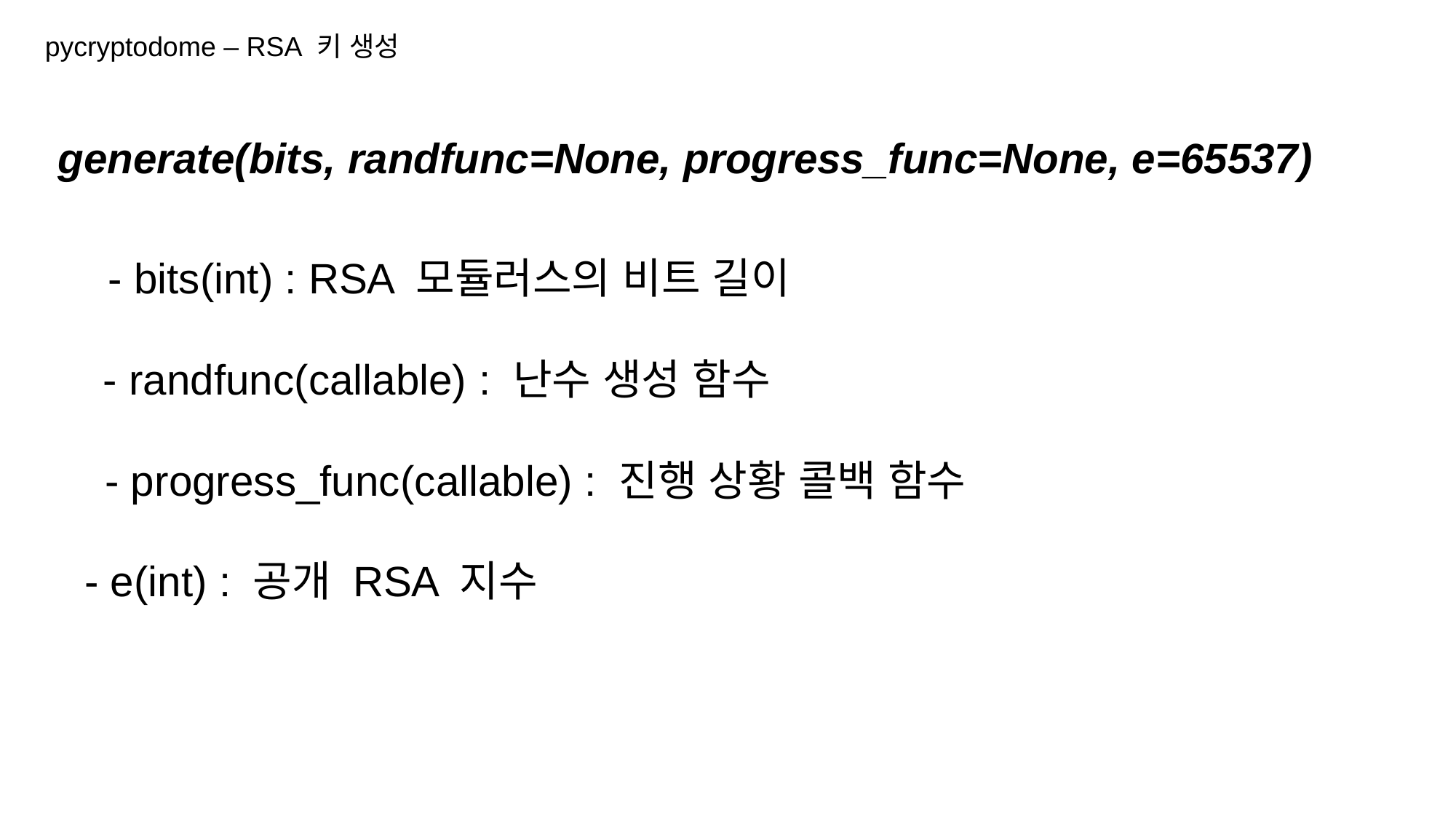

pycryptodome – RSA 키 생성
generate(bits, randfunc=None, progress_func=None, e=65537)
- bits(int) : RSA 모듈러스의 비트 길이
- randfunc(callable) : 난수 생성 함수
- progress_func(callable) : 진행 상황 콜백 함수
- e(int) : 공개 RSA 지수